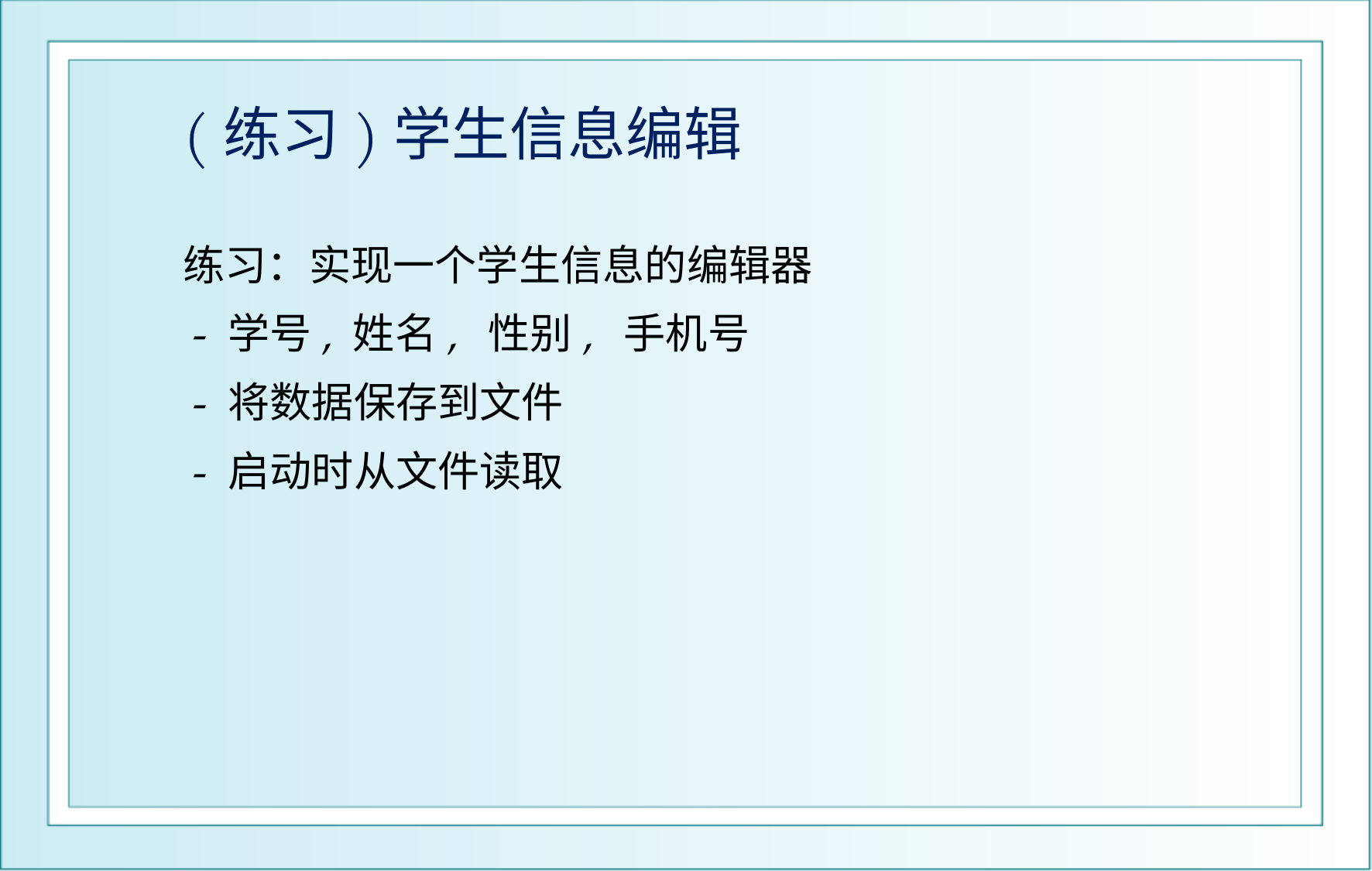

# (练习)学生信息编辑
练习：实现一个学生信息的编辑器
 - 学号, 姓名,  性别,  手机号
 - 将数据保存到文件
 - 启动时从文件读取